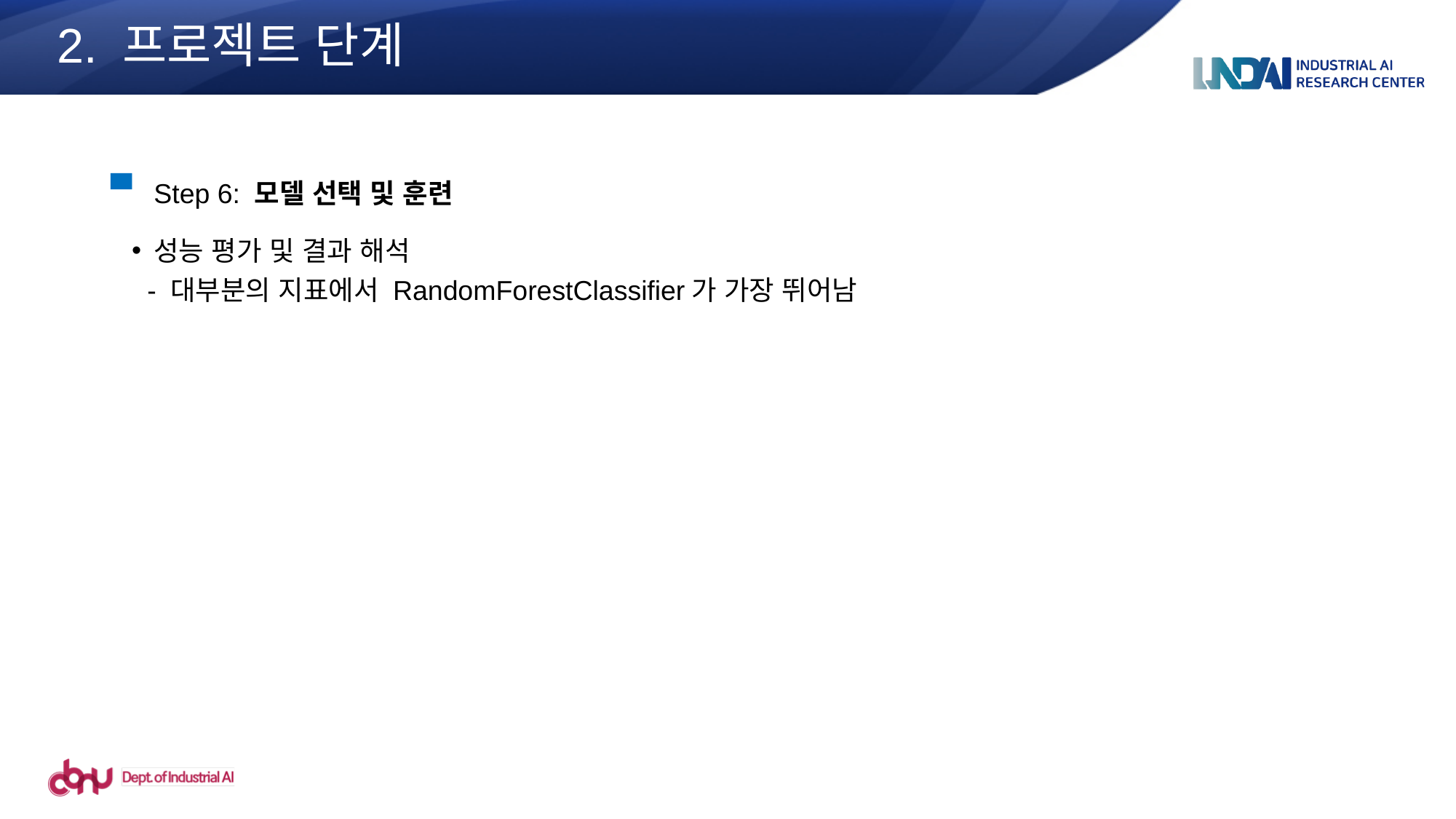

2. 프로젝트 단계
Step 6: 모델 선택 및 훈련
성능 평가 및 결과 해석
  - 대부분의 지표에서 RandomForestClassifier가 가장 뛰어남